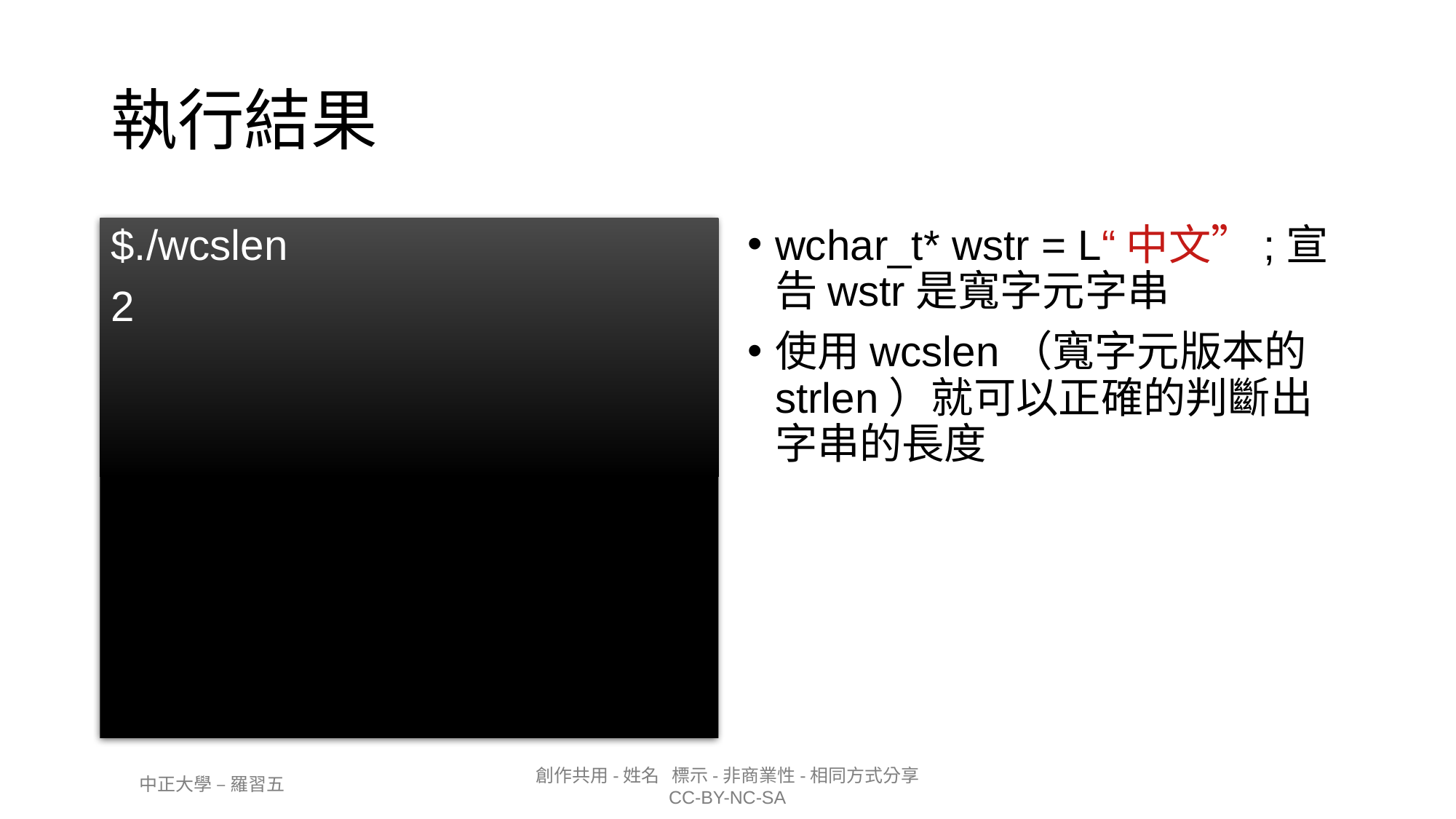

# 執行結果
$./wcslen
2

wchar_t* wstr = L“中文”;宣告wstr是寬字元字串
使用wcslen（寬字元版本的strlen）就可以正確的判斷出字串的長度